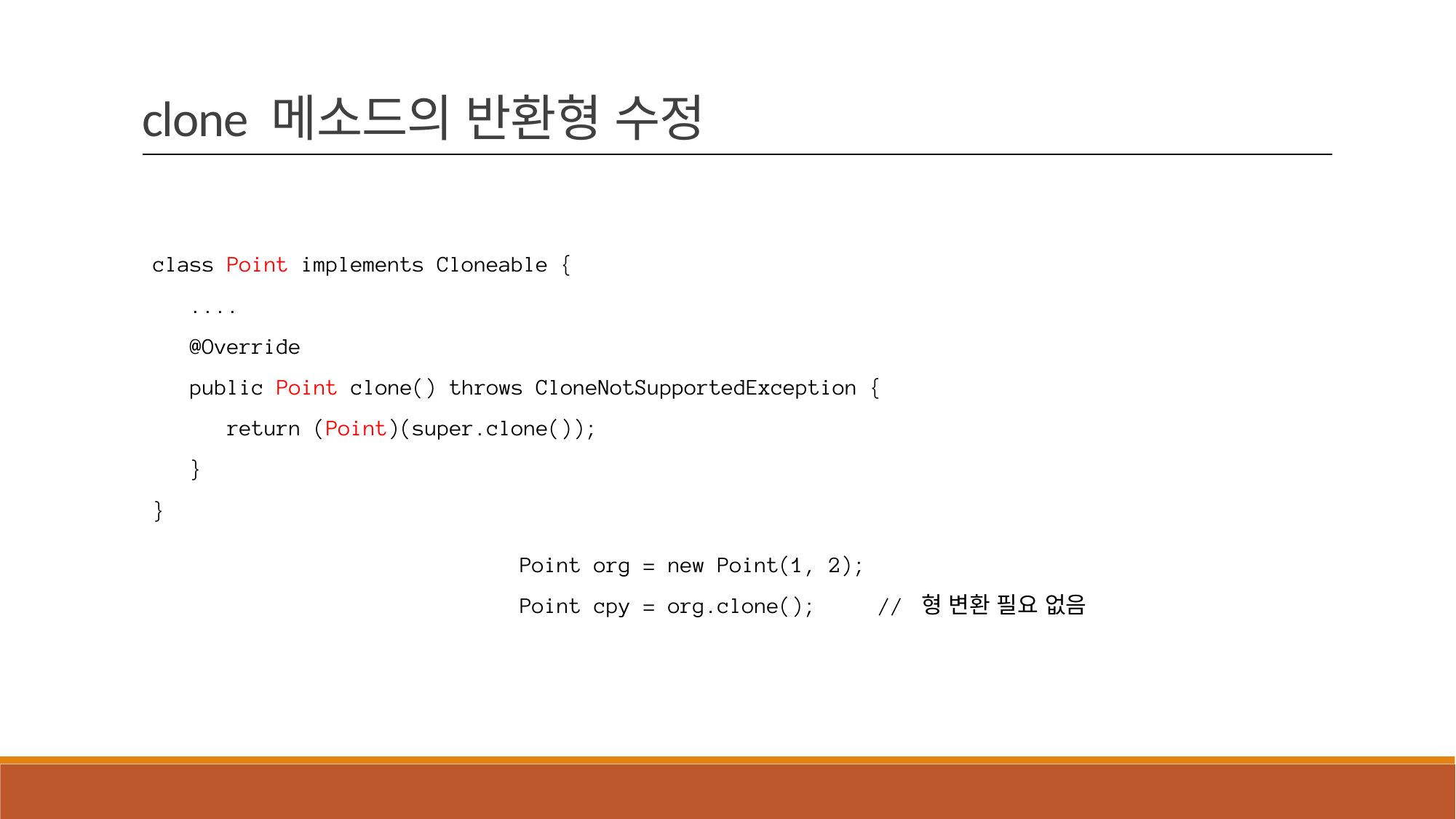

clone 메소드의 반환형 수정
class Point implements Cloneable {
   ....
   @Override
   public Point clone() throws CloneNotSupportedException {
      return (Point)(super.clone());
   }
}
Point org = new Point(1, 2);
Point cpy = org.clone();     // 형 변환 필요 없음